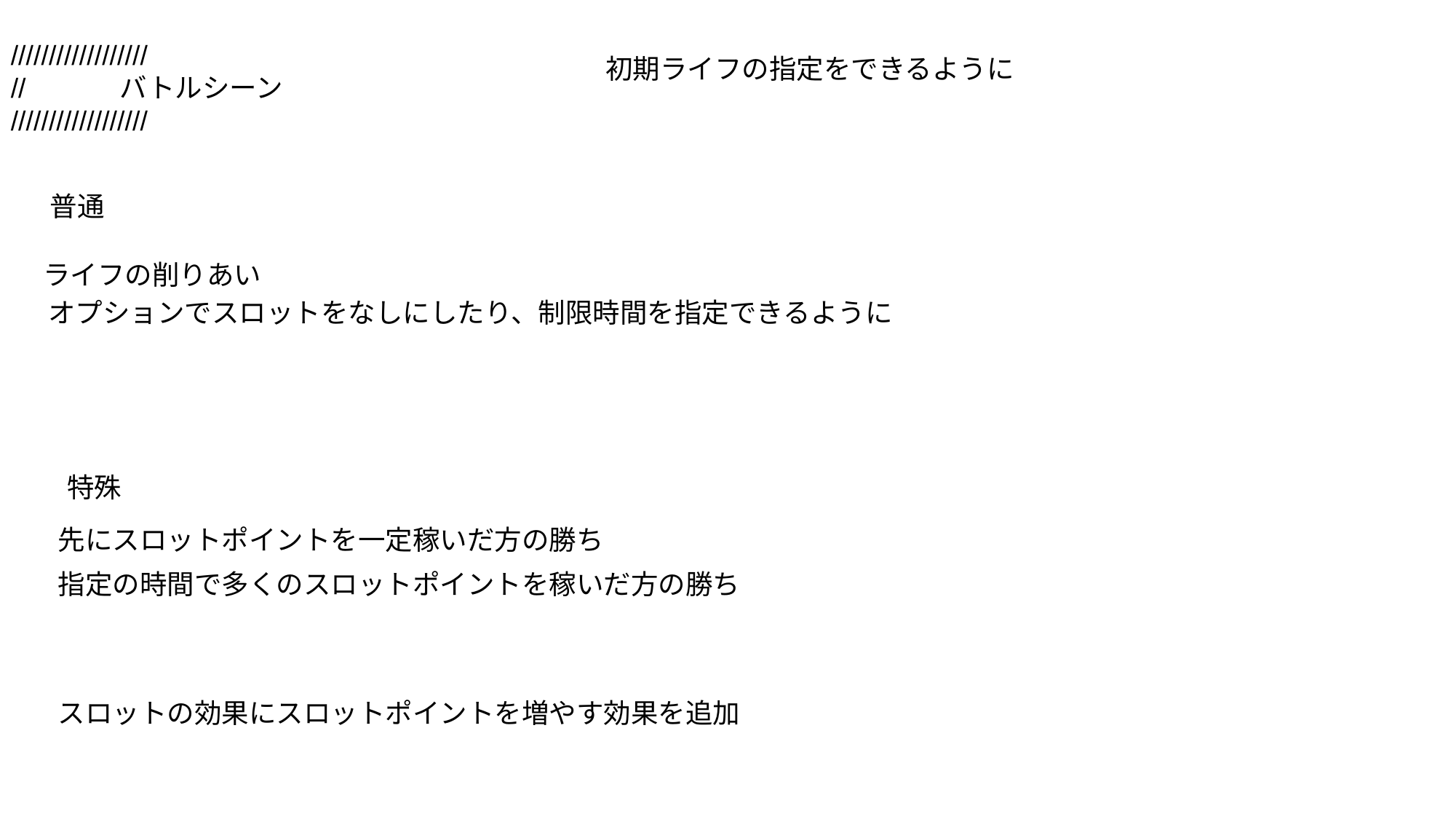

//////////////////
//	バトルシーン
//////////////////

初期ライフの指定をできるように
普通
ライフの削りあい
オプションでスロットをなしにしたり、制限時間を指定できるように
特殊
先にスロットポイントを一定稼いだ方の勝ち
指定の時間で多くのスロットポイントを稼いだ方の勝ち
スロットの効果にスロットポイントを増やす効果を追加